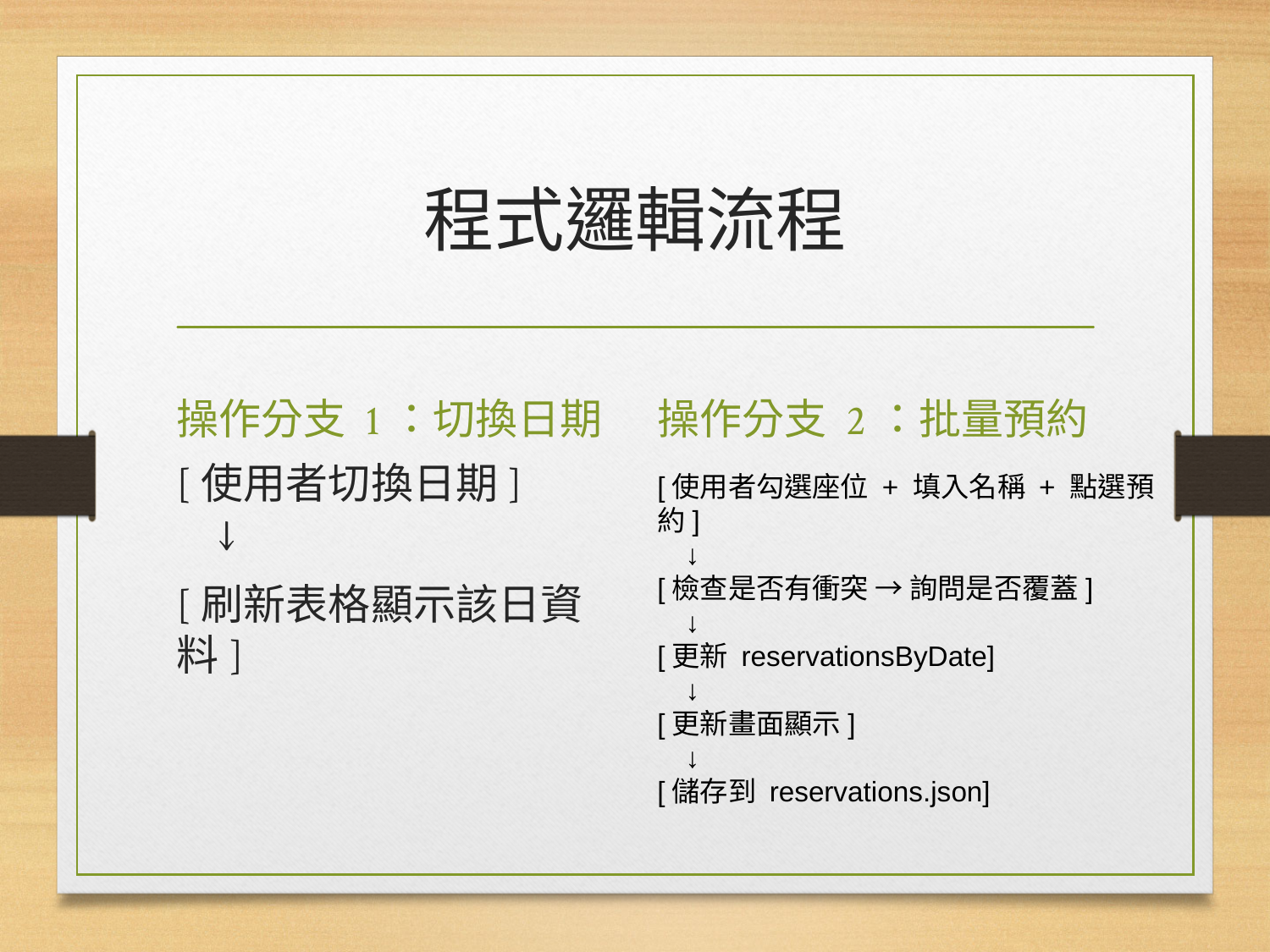

# 程式邏輯流程
操作分支 1：切換日期
操作分支 2：批量預約
[使用者切換日期]
 ↓
[刷新表格顯示該日資料]

[使用者勾選座位 + 填入名稱 + 點選預約]
 ↓
[檢查是否有衝突 → 詢問是否覆蓋]
 ↓
[更新 reservationsByDate]
 ↓
[更新畫面顯示]
 ↓
[儲存到 reservations.json]